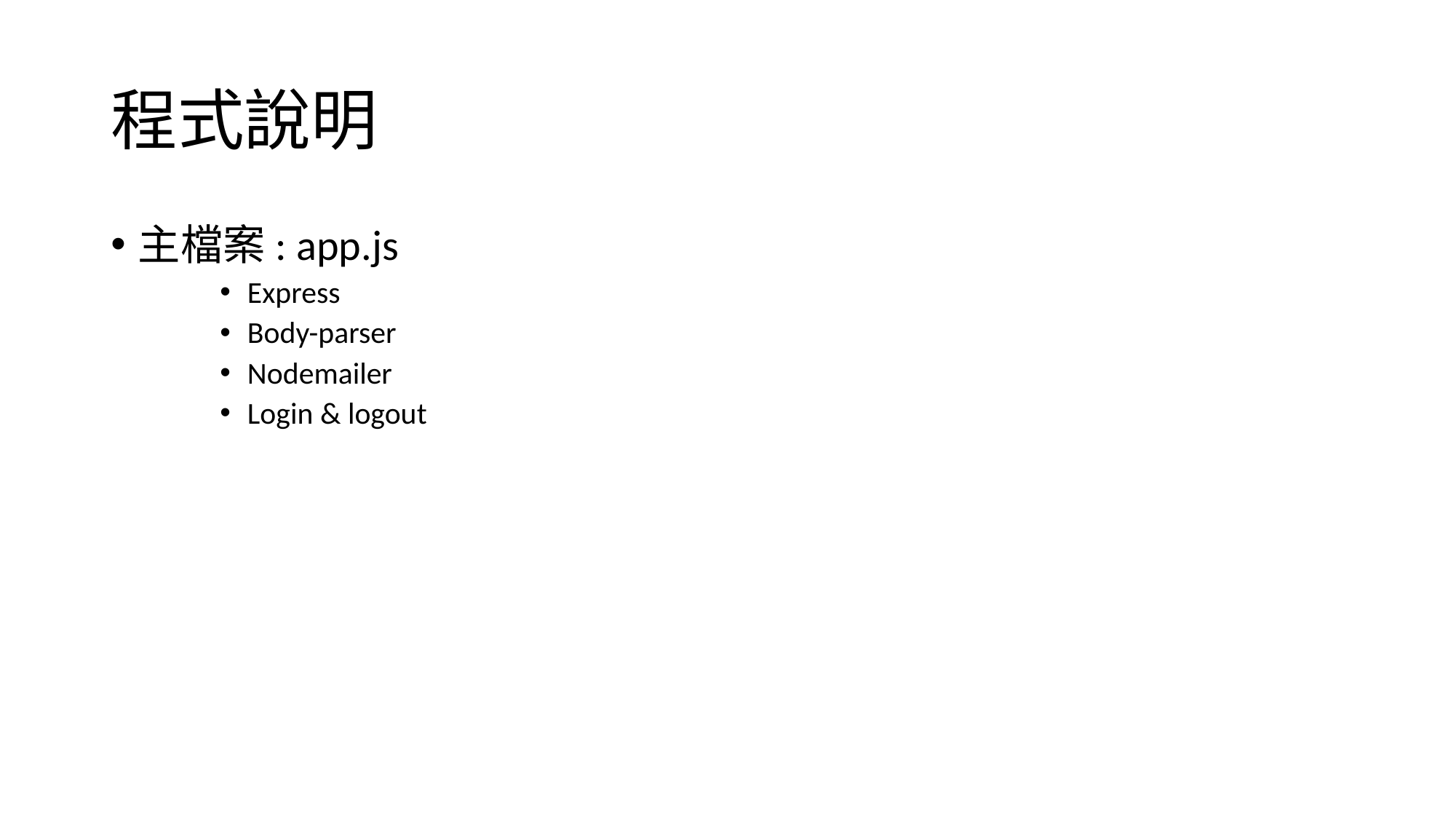

# 程式說明
主檔案: app.js
Express
Body-parser
Nodemailer
Login & logout